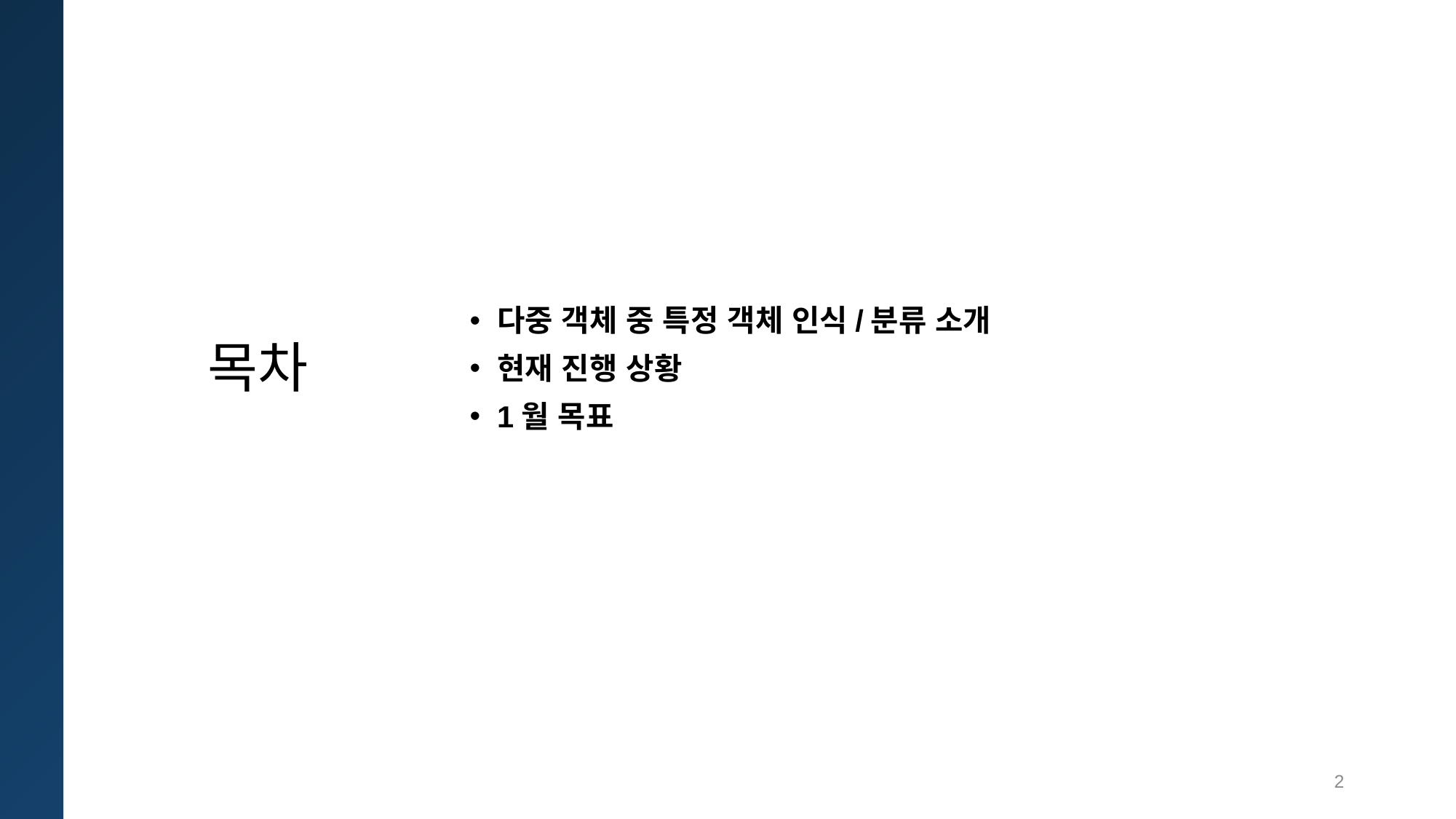

# 목차
다중 객체 중 특정 객체 인식/분류 소개
현재 진행 상황
1월 목표
2